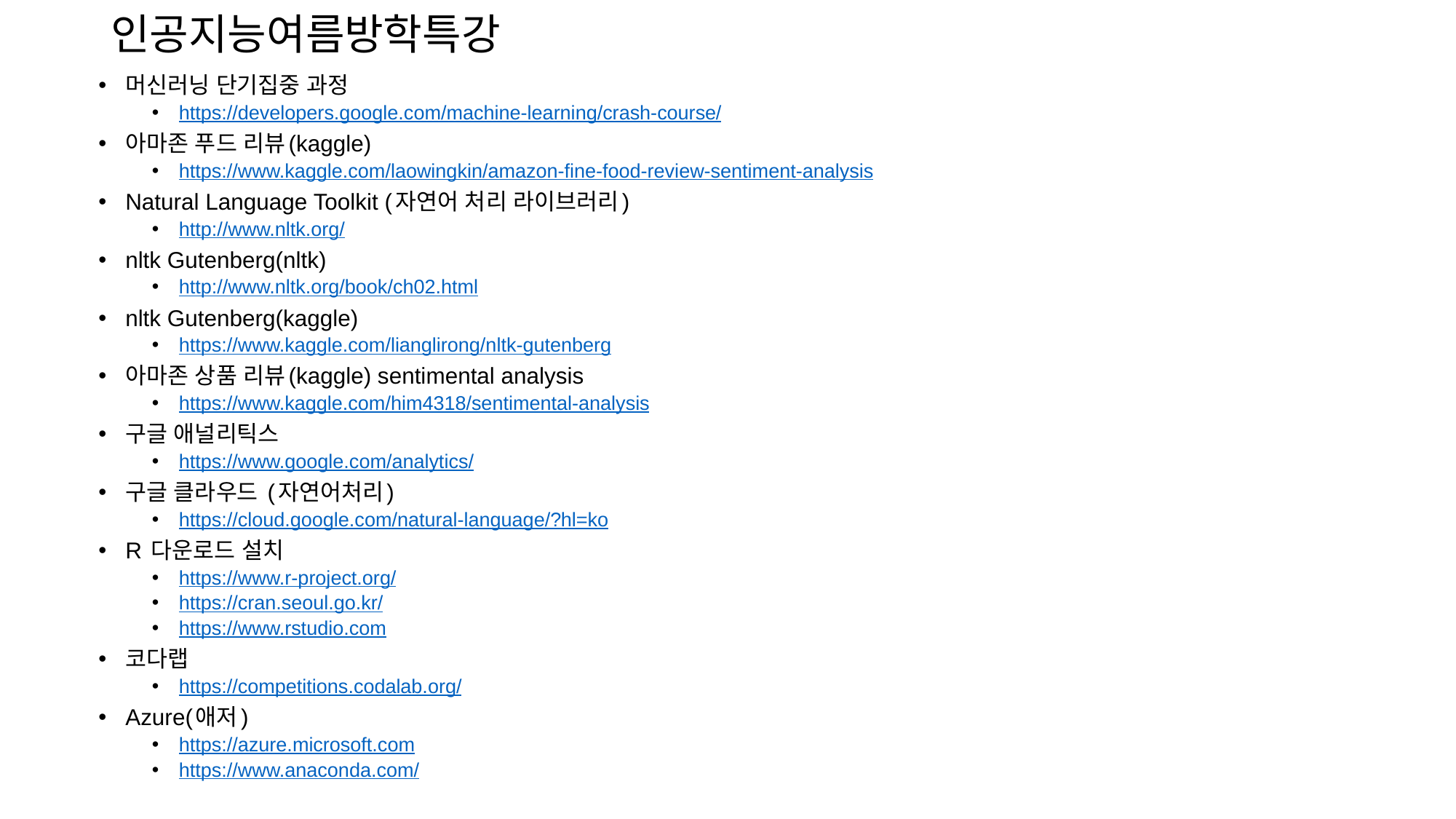

# 인공지능여름방학특강
머신러닝 단기집중 과정
https://developers.google.com/machine-learning/crash-course/
아마존 푸드 리뷰(kaggle)
https://www.kaggle.com/laowingkin/amazon-fine-food-review-sentiment-analysis
Natural Language Toolkit (자연어 처리 라이브러리)
http://www.nltk.org/
nltk Gutenberg(nltk)
http://www.nltk.org/book/ch02.html
nltk Gutenberg(kaggle)
https://www.kaggle.com/lianglirong/nltk-gutenberg
아마존 상품 리뷰(kaggle) sentimental analysis
https://www.kaggle.com/him4318/sentimental-analysis
구글 애널리틱스
https://www.google.com/analytics/
구글 클라우드 (자연어처리)
https://cloud.google.com/natural-language/?hl=ko
R 다운로드 설치
https://www.r-project.org/
https://cran.seoul.go.kr/
https://www.rstudio.com
코다랩
https://competitions.codalab.org/
Azure(애저)
https://azure.microsoft.com
https://www.anaconda.com/